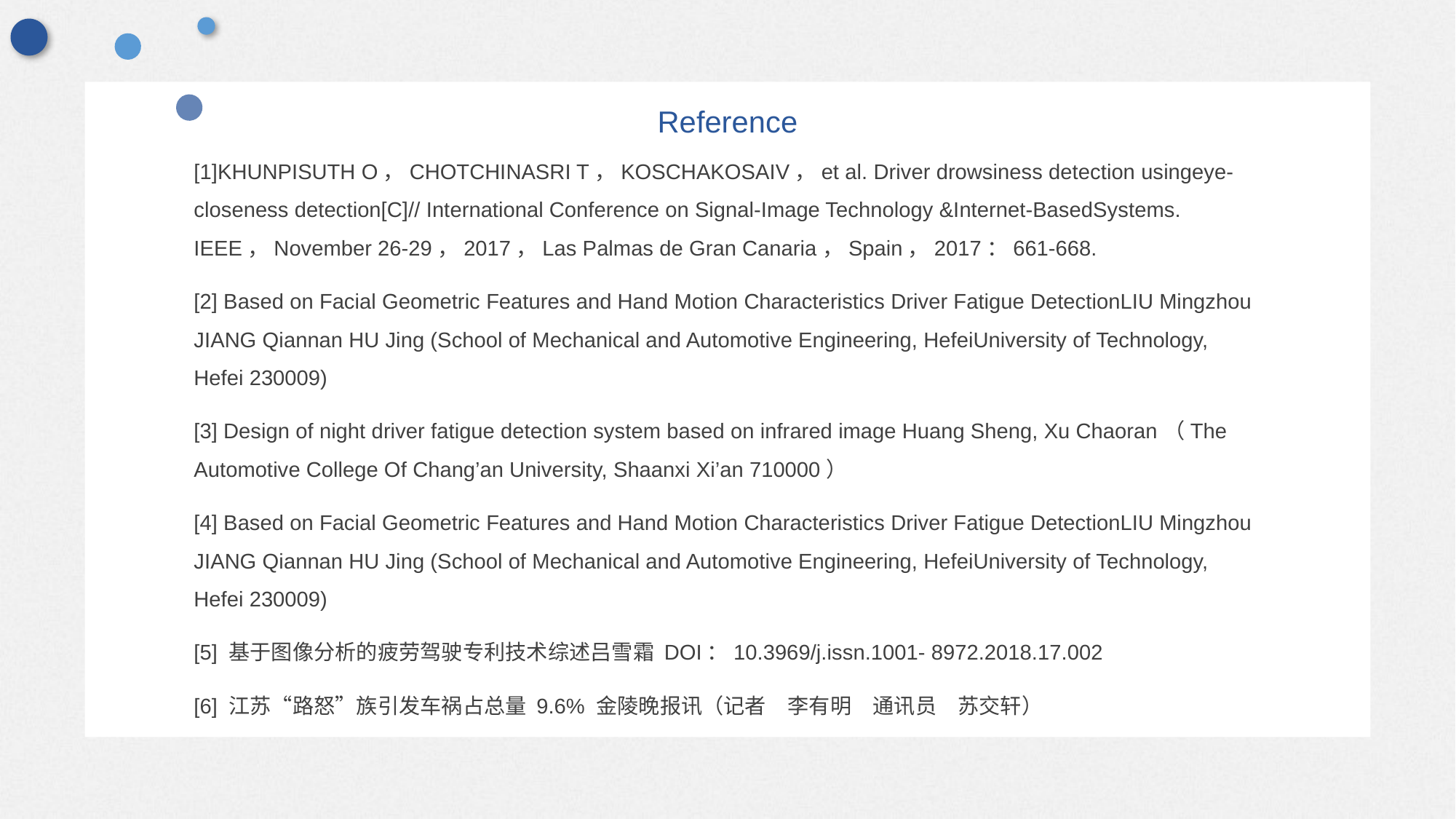

Reference
[1]KHUNPISUTH O，CHOTCHINASRI T，KOSCHAKOSAIV，et al. Driver drowsiness detection usingeye-closeness detection[C]// International Conference on Signal-Image Technology &Internet-BasedSystems. IEEE，November 26-29，2017，Las Palmas de Gran Canaria，Spain，2017：661-668.
[2] Based on Facial Geometric Features and Hand Motion Characteristics Driver Fatigue DetectionLIU Mingzhou JIANG Qiannan HU Jing (School of Mechanical and Automotive Engineering, HefeiUniversity of Technology, Hefei 230009)
[3] Design of night driver fatigue detection system based on infrared image Huang Sheng, Xu Chaoran（The Automotive College Of Chang’an University, Shaanxi Xi’an 710000）
[4] Based on Facial Geometric Features and Hand Motion Characteristics Driver Fatigue DetectionLIU Mingzhou JIANG Qiannan HU Jing (School of Mechanical and Automotive Engineering, HefeiUniversity of Technology, Hefei 230009)
[5] 基于图像分析的疲劳驾驶专利技术综述吕雪霜 DOI：10.3969/j.issn.1001- 8972.2018.17.002
[6] 江苏“路怒”族引发车祸占总量 9.6% 金陵晚报讯（记者　李有明　通讯员　苏交轩）